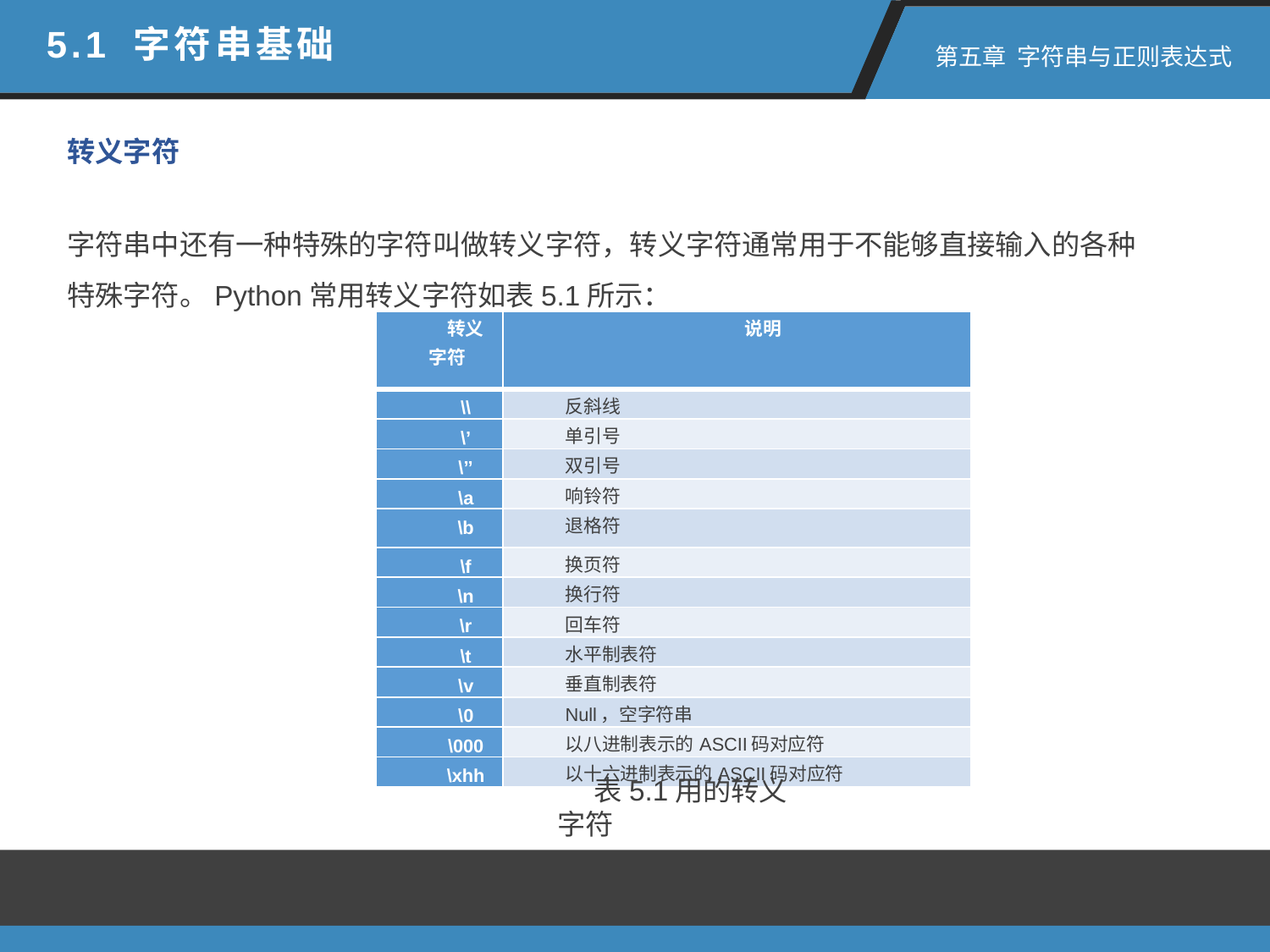

5.1 字符串基础
  第五章  字符串与正则表达式
转义字符
字符串中还有一种特殊的字符叫做转义字符，转义字符通常用于不能够直接输入的各种特殊字符。Python常用转义字符如表5.1所示：

| 转义字符 | 说明 |
| --- | --- |
| \\ | 反斜线 |
| \’ | 单引号 |
| \’’ | 双引号 |
| \a | 响铃符 |
| \b | 退格符 |
| \f | 换页符 |
| \n | 换行符 |
| \r | 回车符 |
| \t | 水平制表符 |
| \v | 垂直制表符 |
| \0 | Null，空字符串 |
| \000 | 以八进制表示的ASCII码对应符 |
| \xhh | 以十六进制表示的ASCII码对应符 |
表5.1用的转义字符